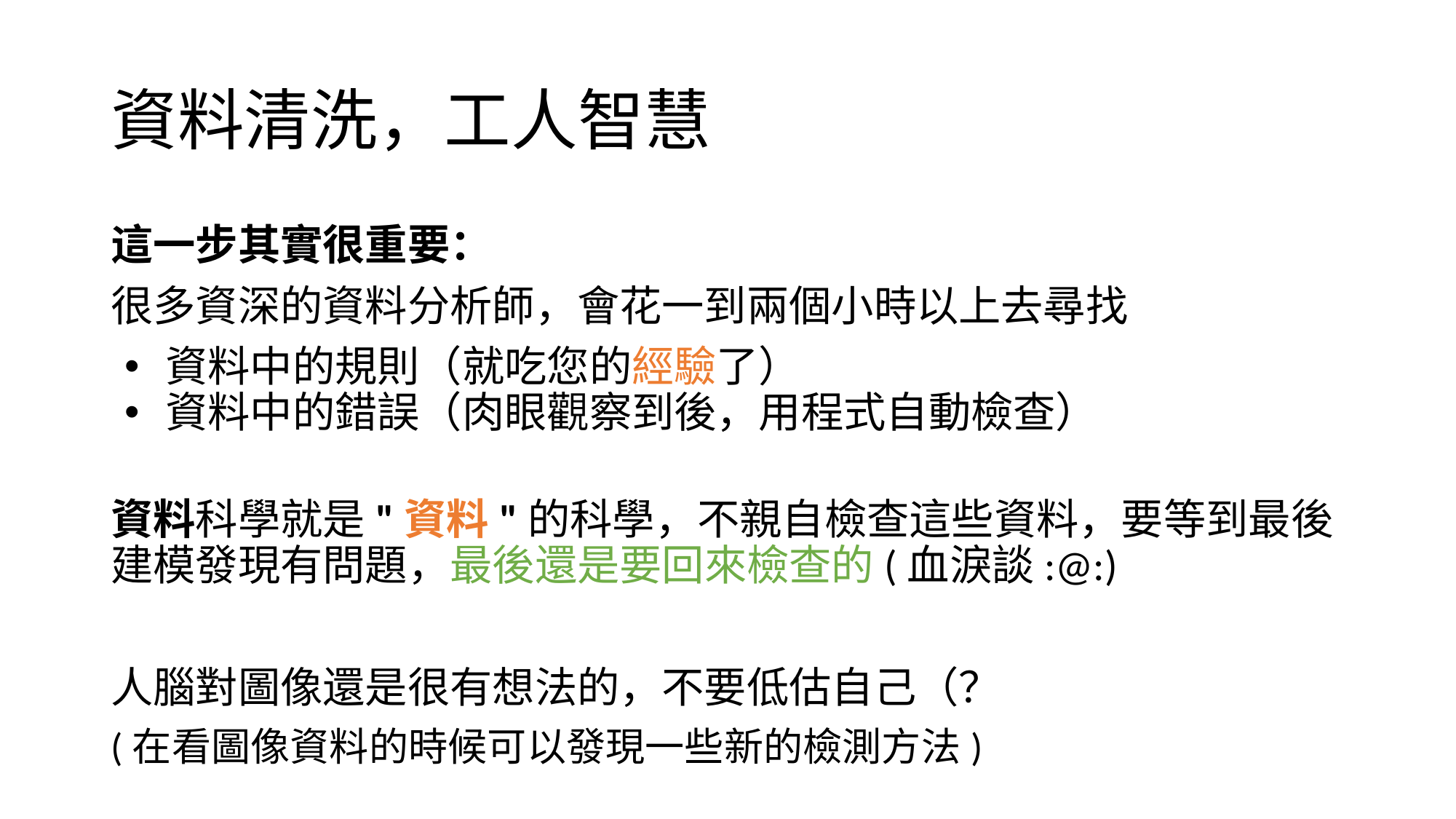

# 資料清洗，工人智慧
這一步其實很重要：
很多資深的資料分析師，會花一到兩個小時以上去尋找
資料中的規則（就吃您的經驗了）
資料中的錯誤（肉眼觀察到後，用程式自動檢查）
資料科學就是"資料"的科學，不親自檢查這些資料，要等到最後建模發現有問題，最後還是要回來檢查的(血淚談:@:)

人腦對圖像還是很有想法的，不要低估自己（？
(在看圖像資料的時候可以發現一些新的檢測方法)